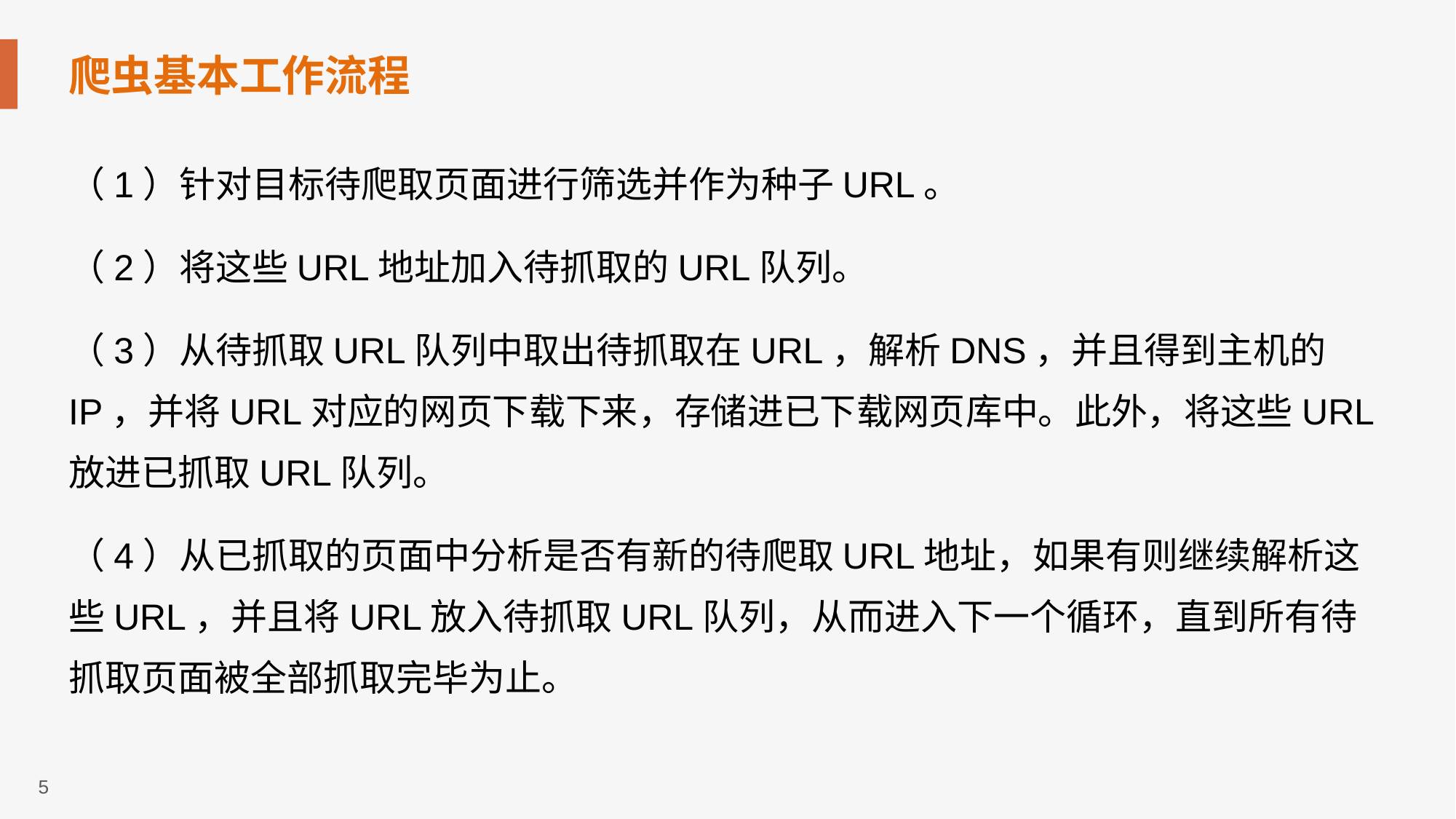

# 爬虫基本工作流程
（1）针对目标待爬取页面进行筛选并作为种子URL。
（2）将这些URL地址加入待抓取的URL队列。
（3）从待抓取URL队列中取出待抓取在URL，解析DNS，并且得到主机的IP，并将URL对应的网页下载下来，存储进已下载网页库中。此外，将这些URL放进已抓取URL队列。
（4）从已抓取的页面中分析是否有新的待爬取URL地址，如果有则继续解析这些URL，并且将URL放入待抓取URL队列，从而进入下一个循环，直到所有待抓取页面被全部抓取完毕为止。